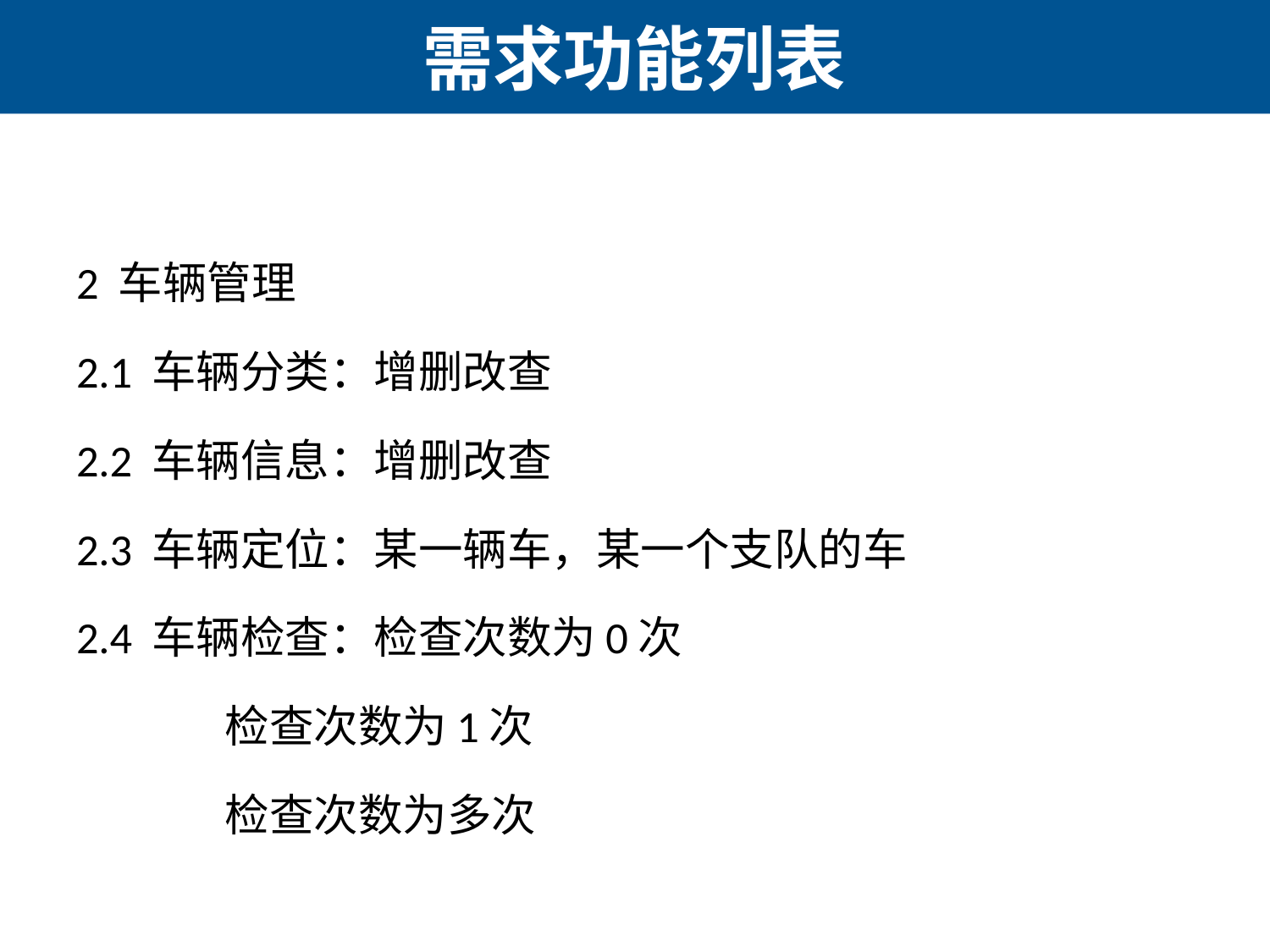

# 需求功能列表
2 车辆管理
2.1 车辆分类：增删改查
2.2 车辆信息：增删改查
2.3 车辆定位：某一辆车，某一个支队的车
2.4 车辆检查：检查次数为0次
              检查次数为1次
              检查次数为多次